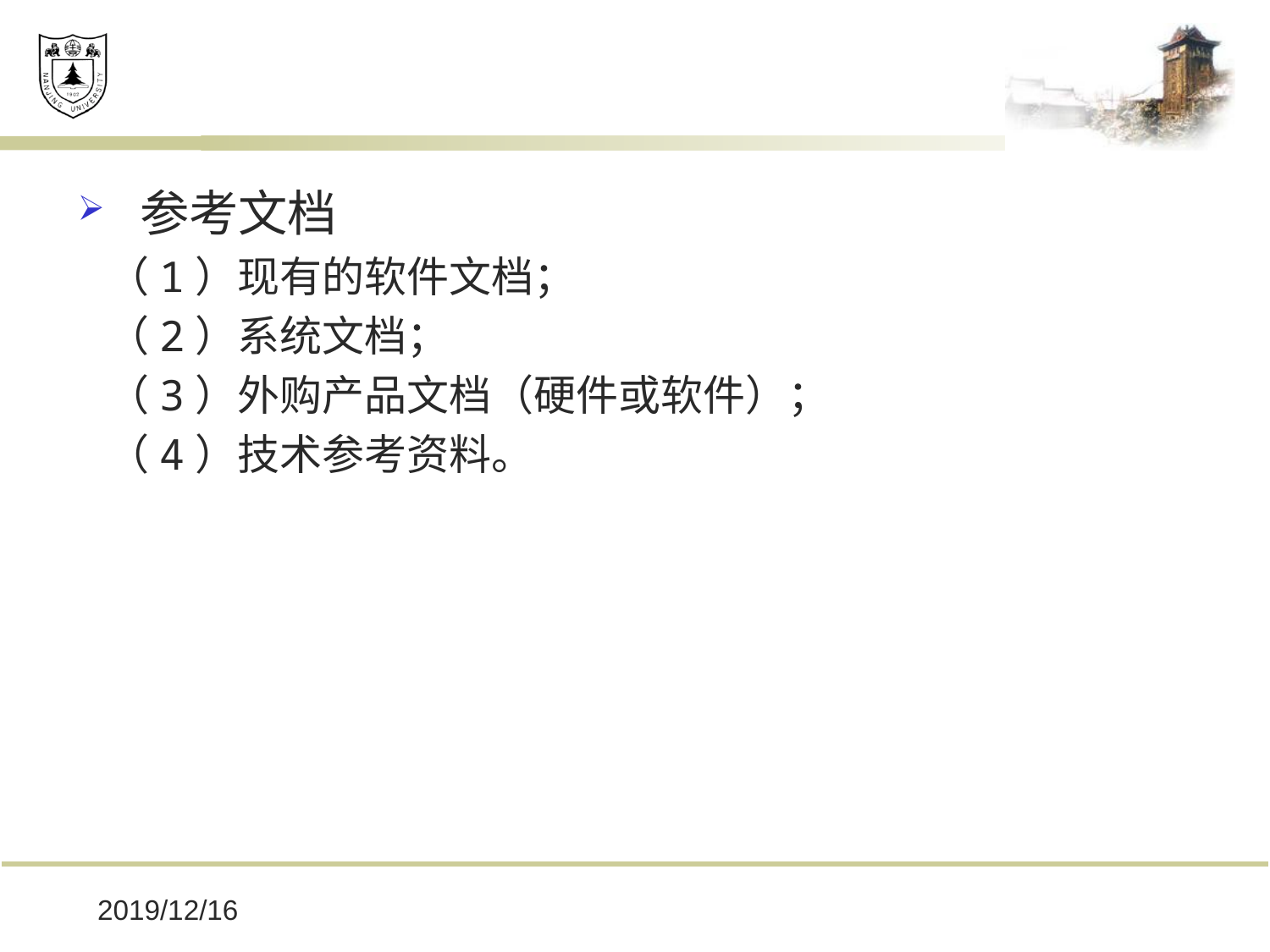

参考文档
  （1）现有的软件文档；
  （2）系统文档；
  （3）外购产品文档（硬件或软件）；
  （4）技术参考资料。

2019/12/16